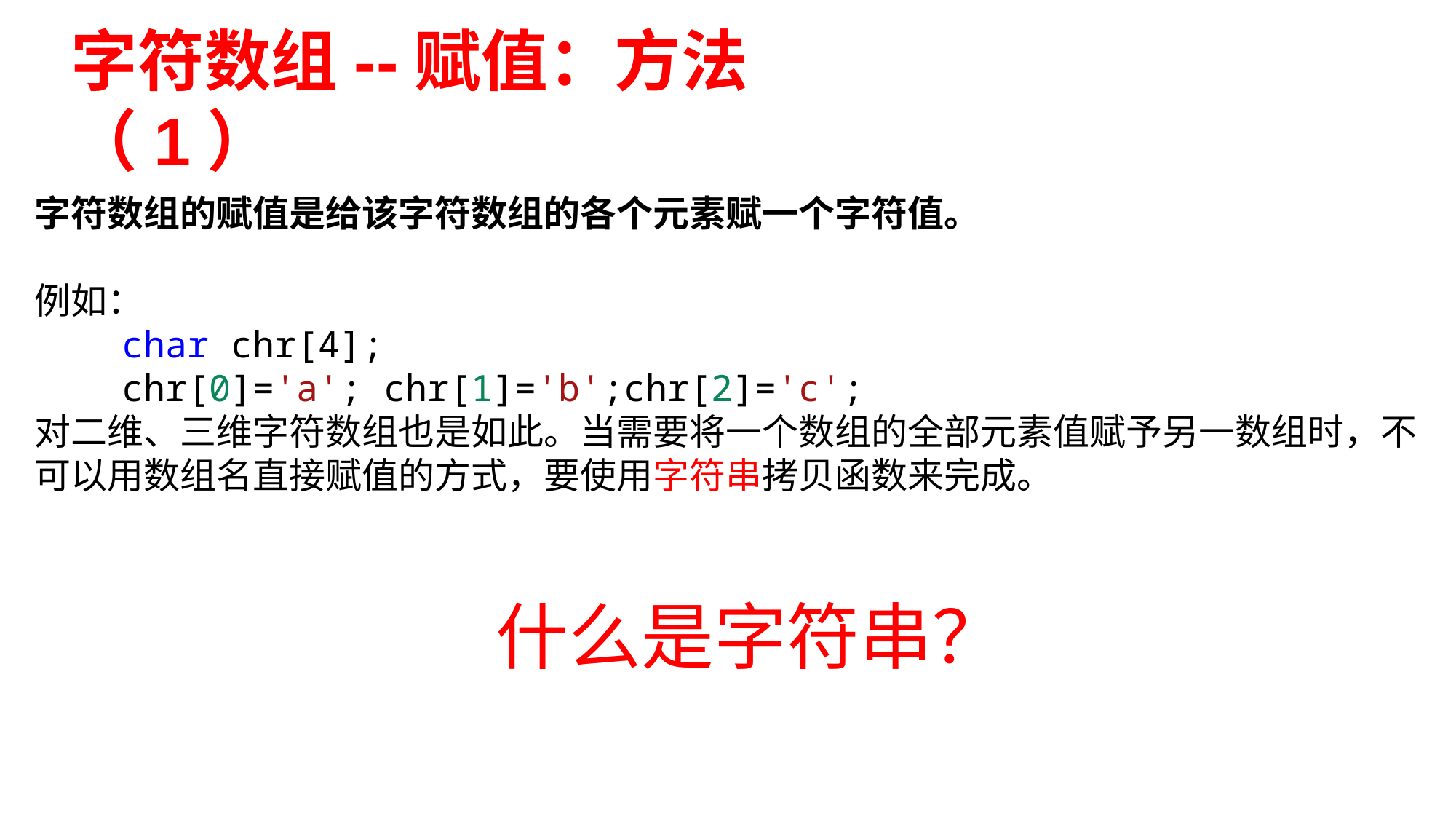

字符数组--赋值：方法（1）

字符数组的赋值是给该字符数组的各个元素赋一个字符值。

例如：
    char chr[4];
    chr[0]='a'; chr[1]='b';chr[2]='c';
对二维、三维字符数组也是如此。当需要将一个数组的全部元素值赋予另一数组时，不可以用数组名直接赋值的方式，要使用字符串拷贝函数来完成。

什么是字符串？